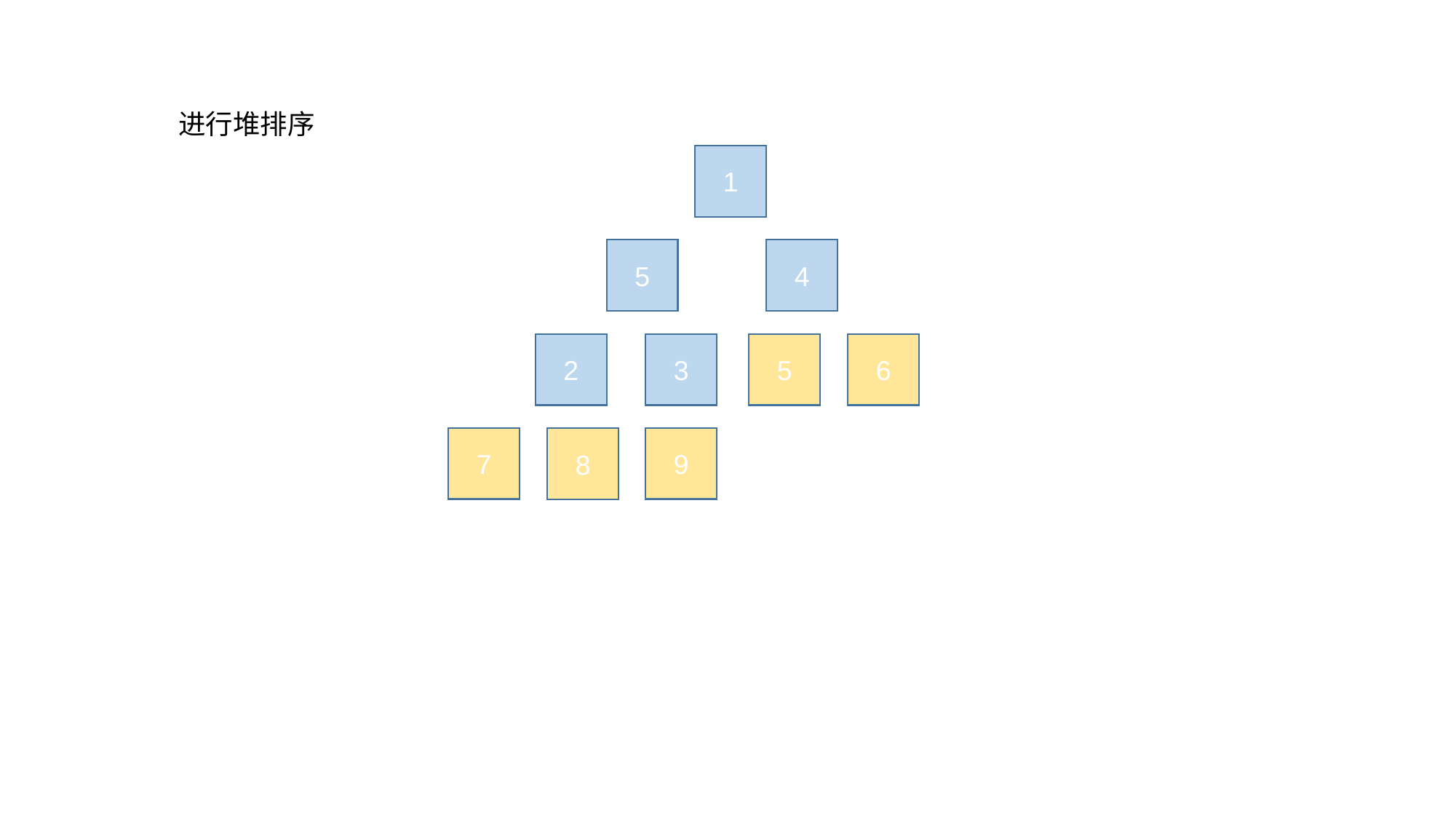

进行堆排序
1
5
4
2
3
5
6
7
9
8